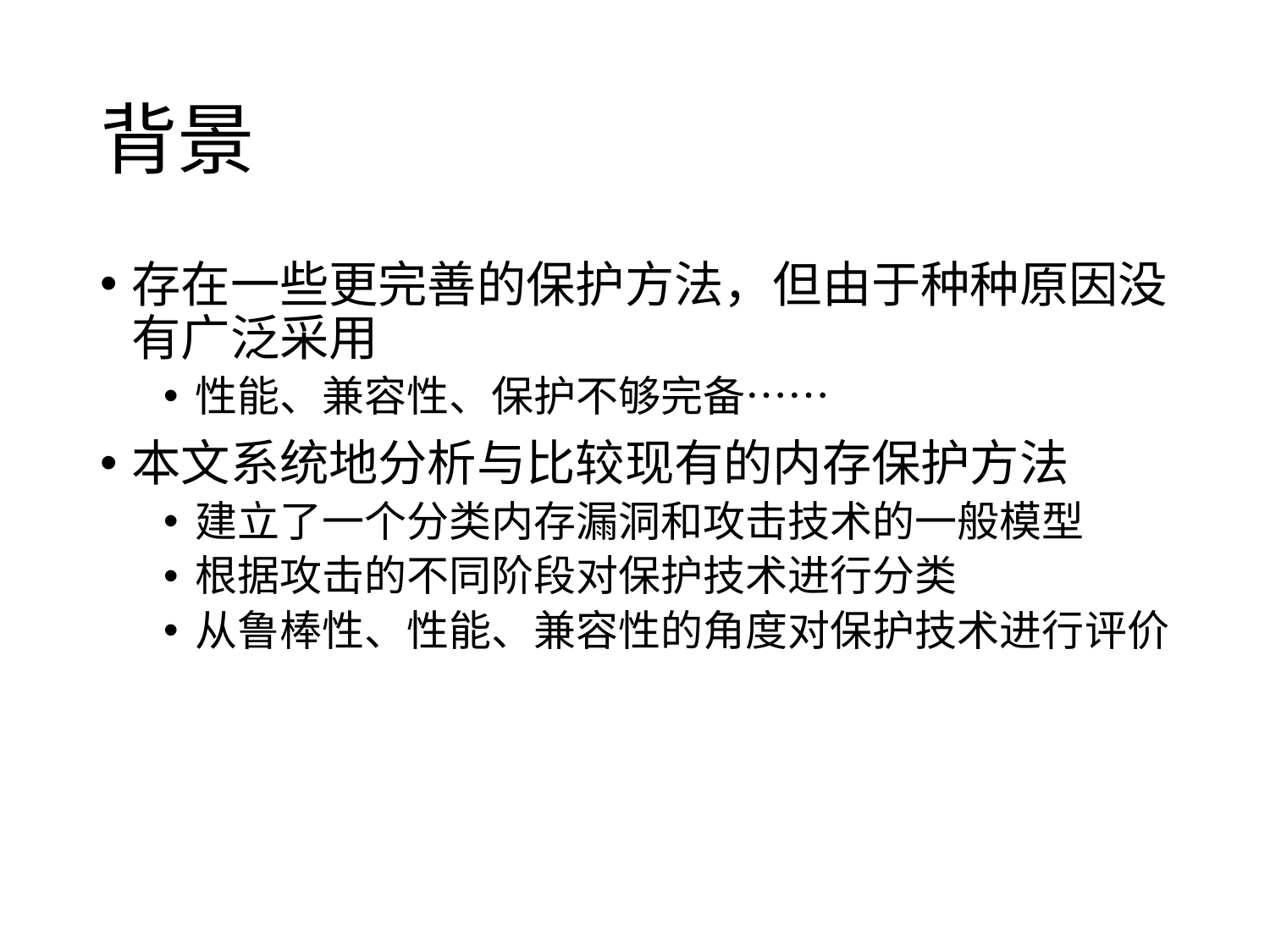

# 背景
存在一些更完善的保护方法，但由于种种原因没有广泛采用
性能、兼容性、保护不够完备……
本文系统地分析与比较现有的内存保护方法
建立了一个分类内存漏洞和攻击技术的一般模型
根据攻击的不同阶段对保护技术进行分类
从鲁棒性、性能、兼容性的角度对保护技术进行评价